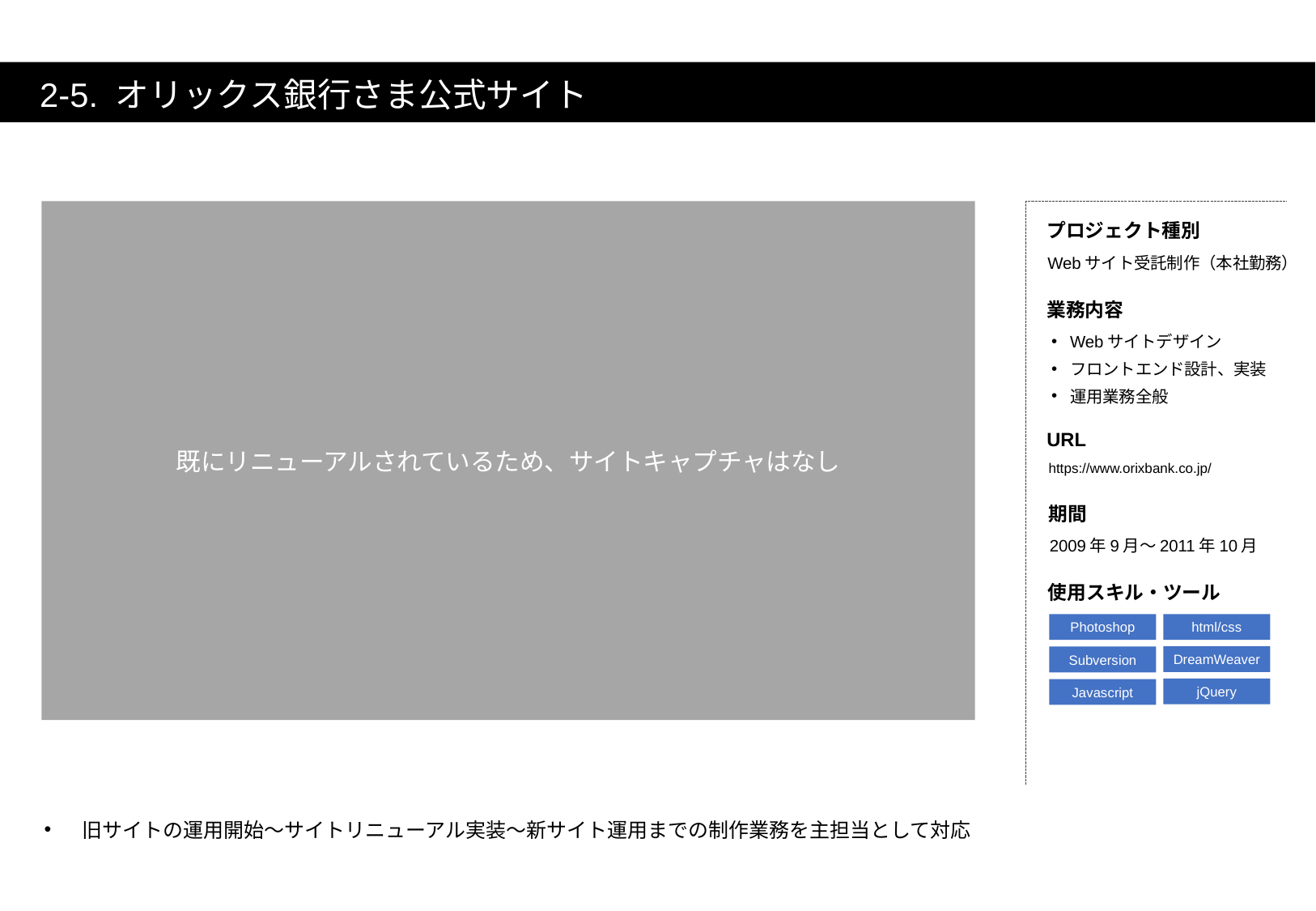

2-5. オリックス銀行さま公式サイト
既にリニューアルされているため、サイトキャプチャはなし

プロジェクト種別
Webサイト受託制作（本社勤務）
業務内容
Webサイトデザイン
フロントエンド設計、実装
運用業務全般
URL
https://www.orixbank.co.jp/
期間
2009年9月～2011年10月
使用スキル・ツール
Photoshop
html/css
DreamWeaver
Subversion
jQuery
Javascript
旧サイトの運用開始～サイトリニューアル実装～新サイト運用までの制作業務を主担当として対応